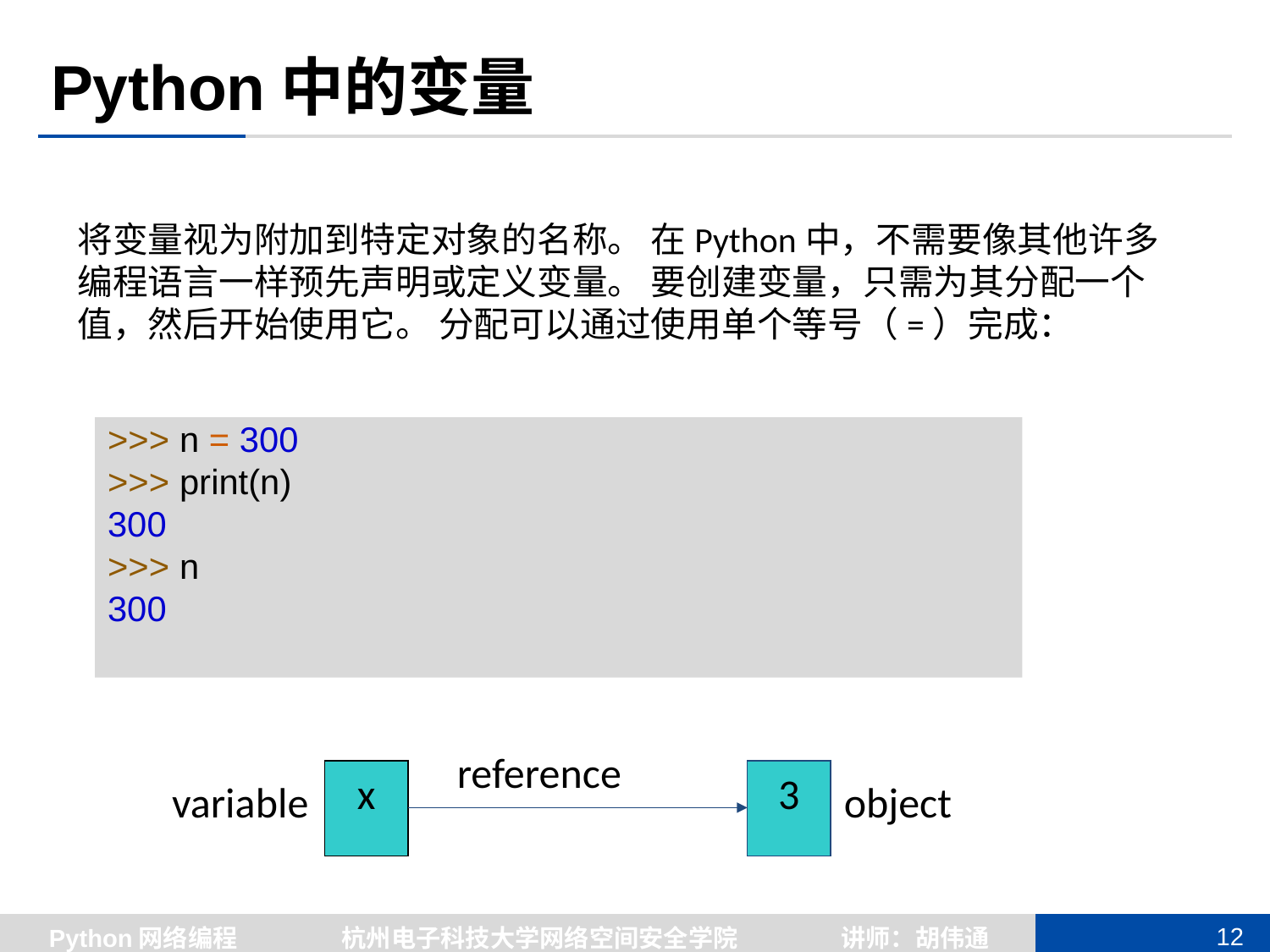

# Python中的变量
将变量视为附加到特定对象的名称。 在Python中，不需要像其他许多编程语言一样预先声明或定义变量。 要创建变量，只需为其分配一个值，然后开始使用它。 分配可以通过使用单个等号（=）完成：
>>> n = 300
>>> print(n)
300
>>> n
300

reference
x
3
variable
object